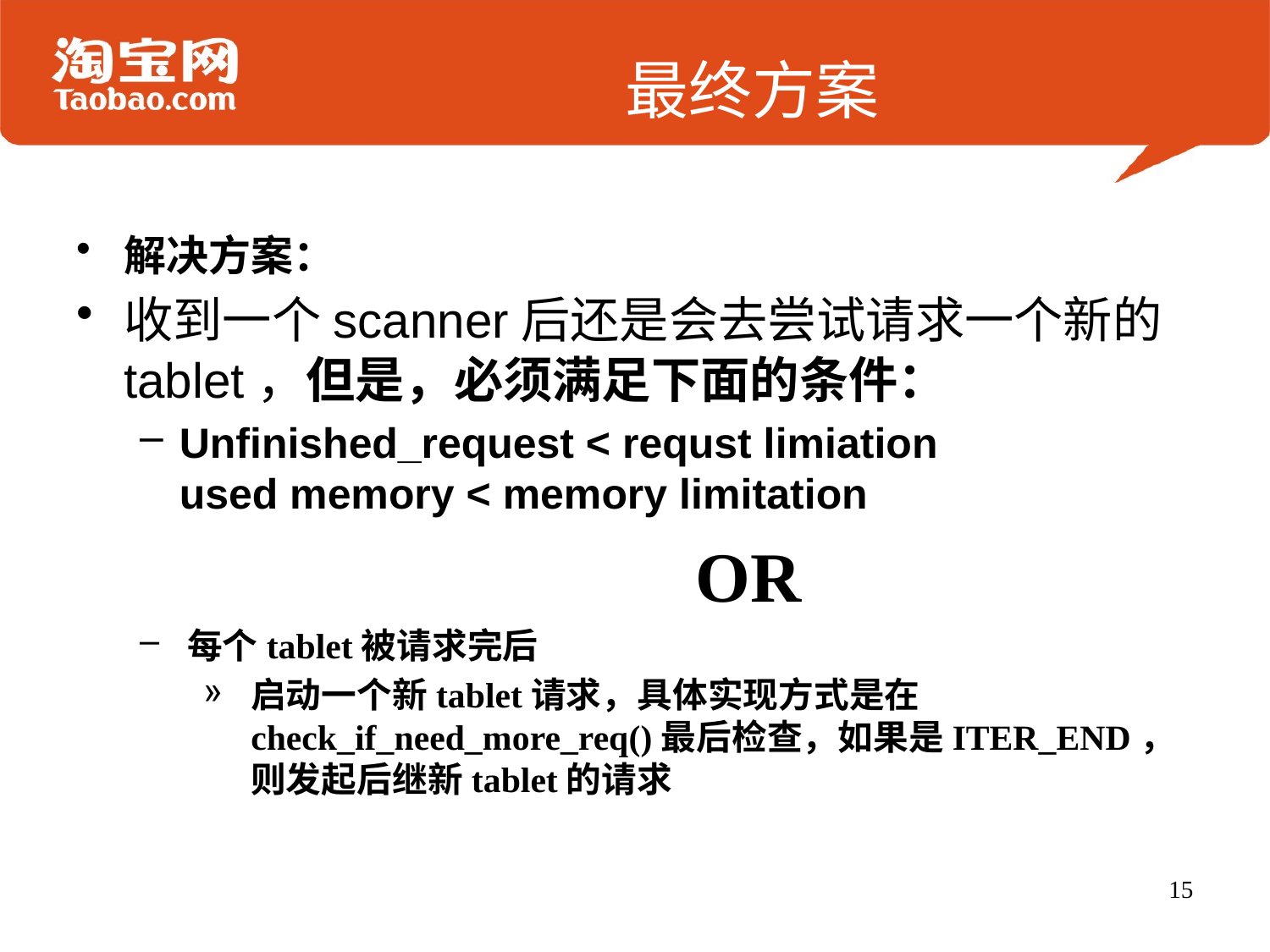

# 最终方案
解决方案：
收到一个scanner后还是会去尝试请求一个新的tablet，但是，必须满足下面的条件：
Unfinished_request < requst limiation
used memory < memory limitation
					OR
每个tablet被请求完后
启动一个新tablet请求，具体实现方式是在check_if_need_more_req()最后检查，如果是ITER_END，则发起后继新tablet的请求

15